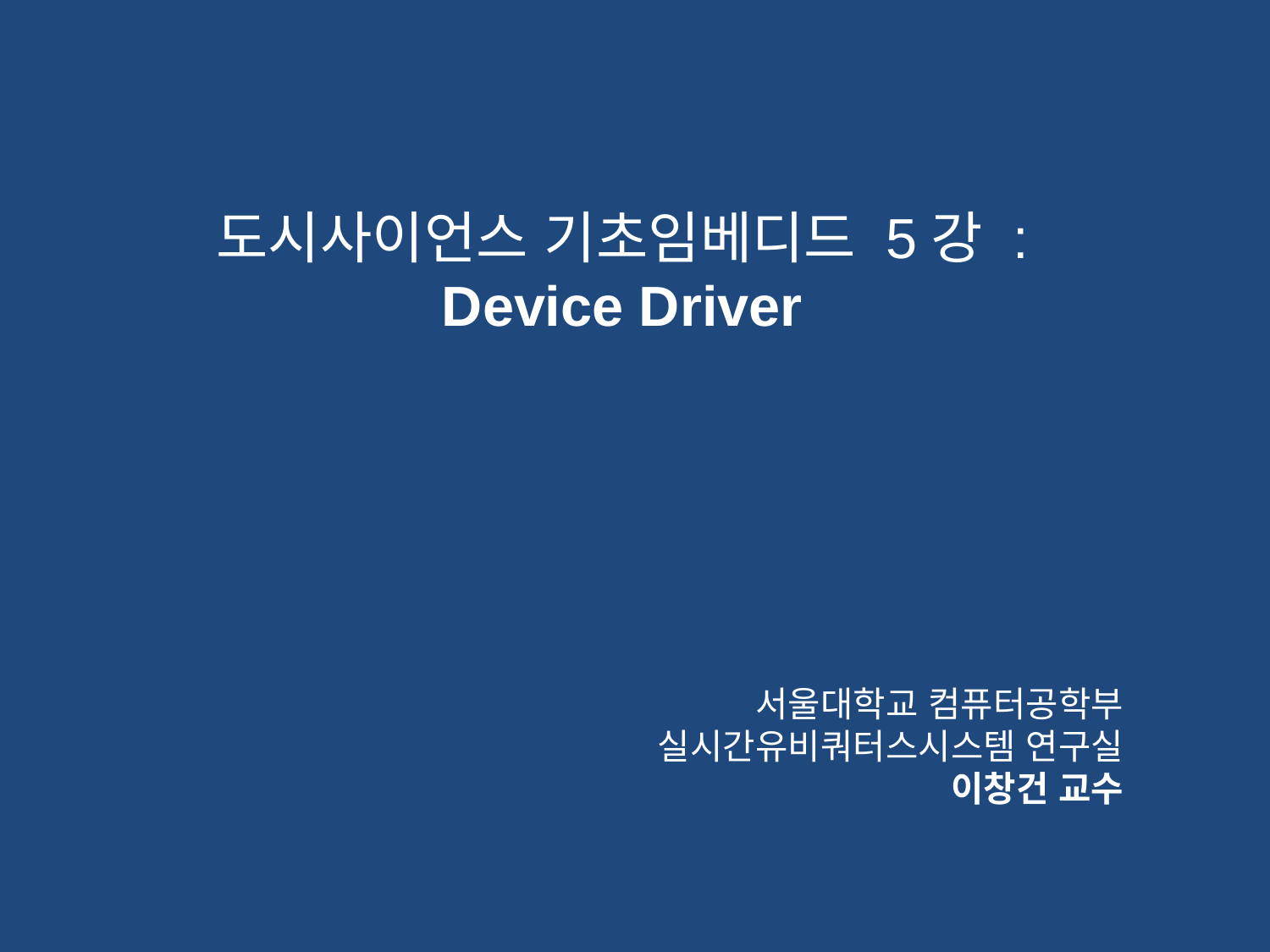

도시사이언스 기초임베디드 5강 :
Device Driver
서울대학교 컴퓨터공학부
실시간유비쿼터스시스템 연구실
이창건 교수